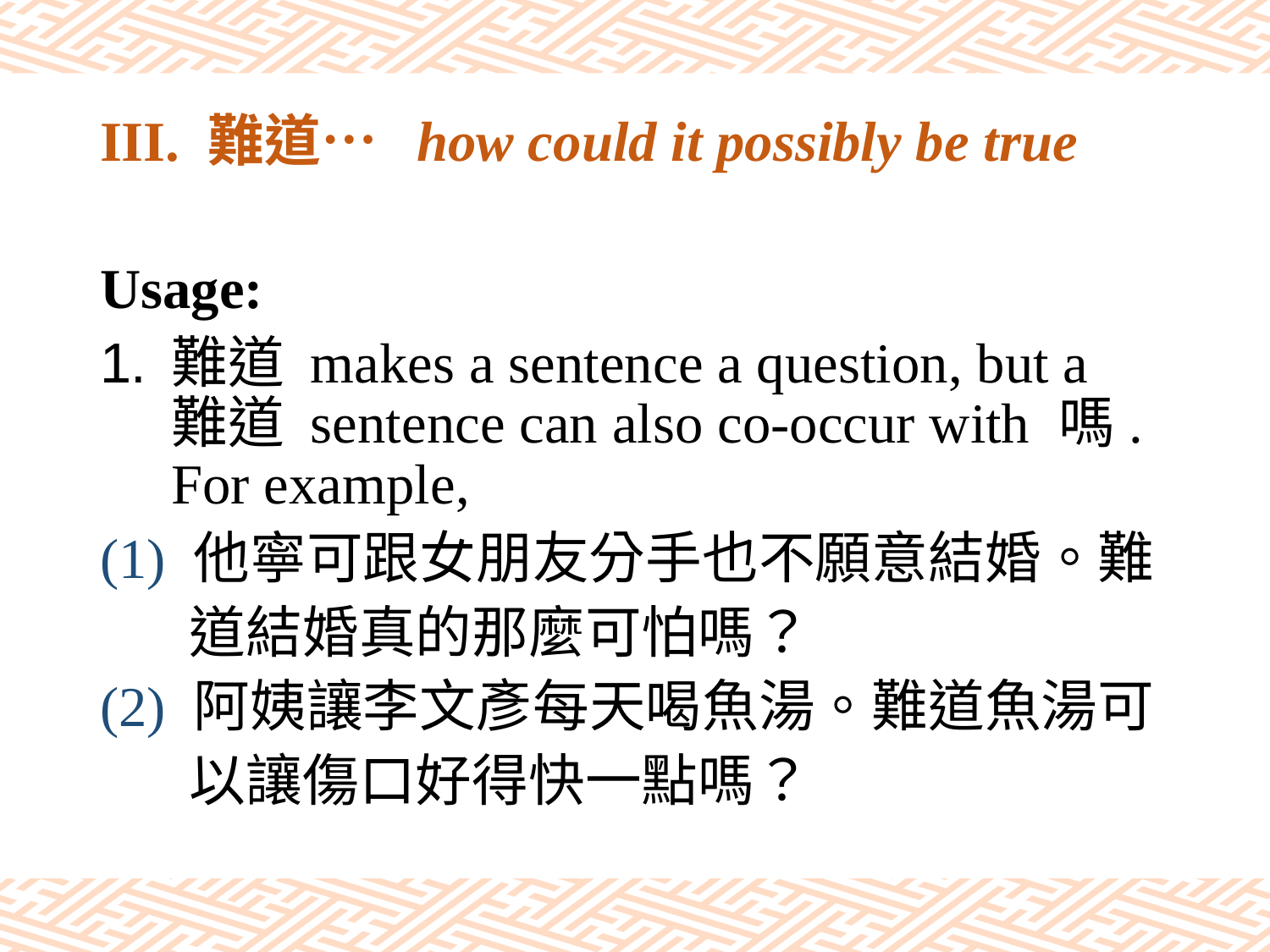

# III. 難道…  how could it possibly be true
Usage:
難道 makes a sentence a question, but a 難道 sentence can also co-occur with 嗎. For example,
(1) 他寧可跟女朋友分手也不願意結婚。難
      道結婚真的那麼可怕嗎？
(2) 阿姨讓李文彥每天喝魚湯。難道魚湯可
      以讓傷口好得快一點嗎？